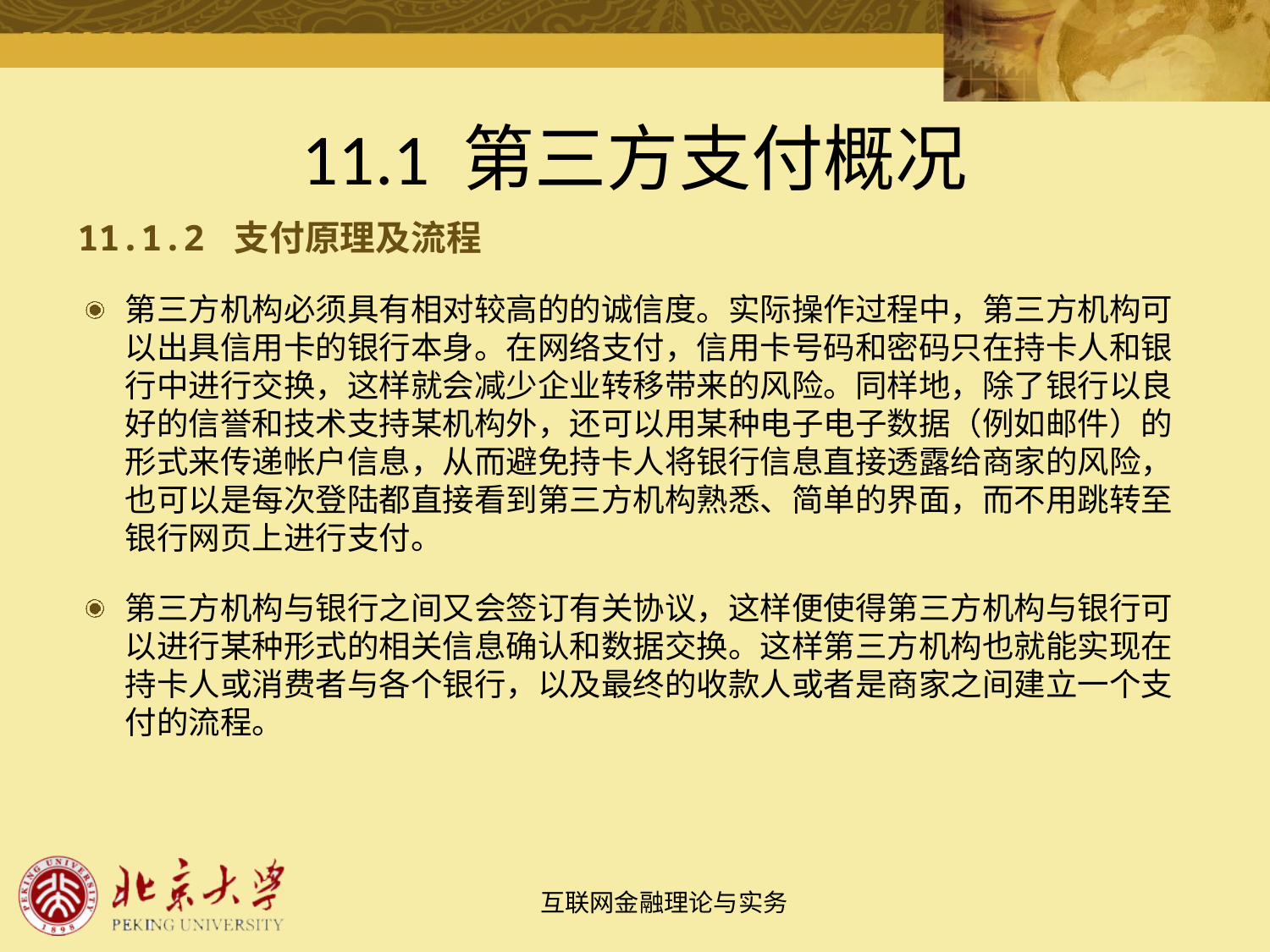

# 11.1 第三方支付概况
11.1.2 支付原理及流程
第三方机构必须具有相对较高的的诚信度。实际操作过程中，第三方机构可以出具信用卡的银行本身。在网络支付，信用卡号码和密码只在持卡人和银行中进行交换，这样就会减少企业转移带来的风险。同样地，除了银行以良好的信誉和技术支持某机构外，还可以用某种电子电子数据（例如邮件）的形式来传递帐户信息，从而避免持卡人将银行信息直接透露给商家的风险，也可以是每次登陆都直接看到第三方机构熟悉、简单的界面，而不用跳转至银行网页上进行支付。
第三方机构与银行之间又会签订有关协议，这样便使得第三方机构与银行可以进行某种形式的相关信息确认和数据交换。这样第三方机构也就能实现在持卡人或消费者与各个银行，以及最终的收款人或者是商家之间建立一个支付的流程。